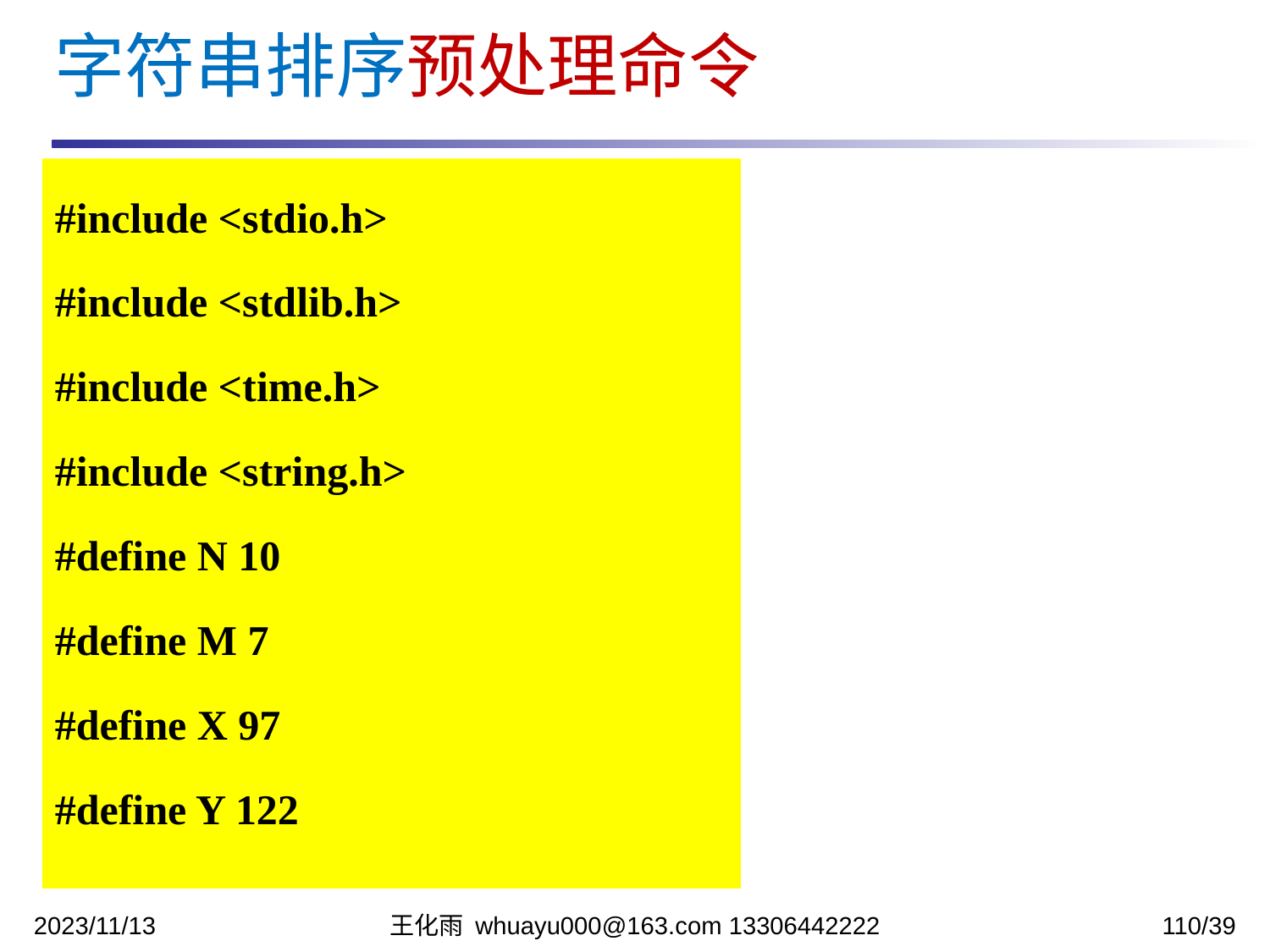

字符串排序预处理命令
输出一个字符串
#include <stdio.h>
#include <stdlib.h>
#include <time.h>
#include <string.h>
#define N 10
#define M 7
#define X 97
#define Y 122
2023/11/13
王化雨 whuayu000@163.com 13306442222
110/39